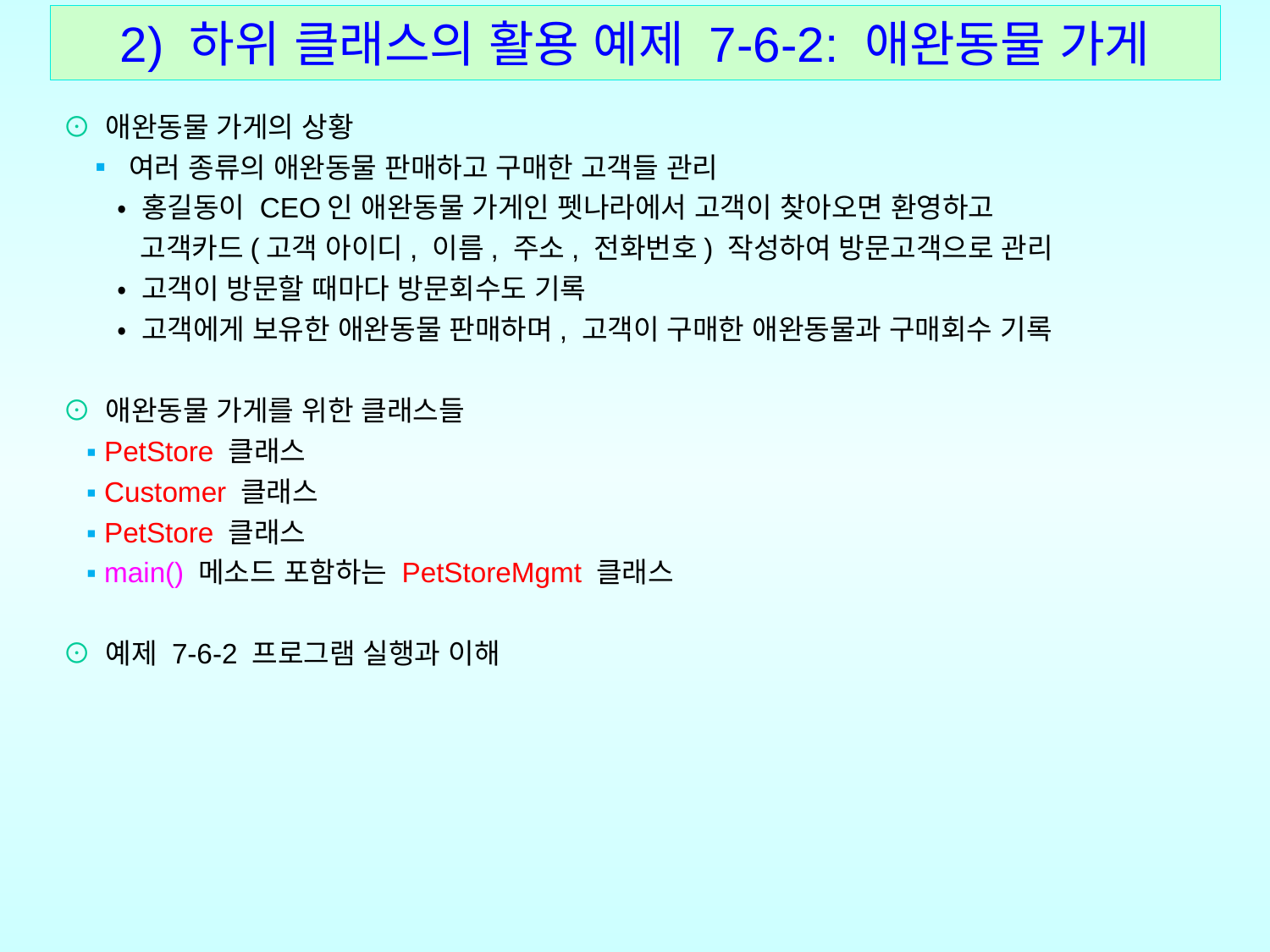

# 2) 하위 클래스의 활용 예제 7-6-2: 애완동물 가게
⊙ 애완동물 가게의 상황
   ▪ 여러 종류의 애완동물 판매하고 구매한 고객들 관리
       • 홍길동이 CEO인 애완동물 가게인 펫나라에서 고객이 찾아오면 환영하고
         고객카드(고객 아이디, 이름, 주소, 전화번호) 작성하여 방문고객으로 관리
       • 고객이 방문할 때마다 방문회수도 기록
       • 고객에게 보유한 애완동물 판매하며, 고객이 구매한 애완동물과 구매회수 기록

⊙ 애완동물 가게를 위한 클래스들
   ▪ PetStore 클래스
   ▪ Customer 클래스
   ▪ PetStore 클래스
   ▪ main() 메소드 포함하는 PetStoreMgmt 클래스

⊙ 예제 7-6-2 프로그램 실행과 이해